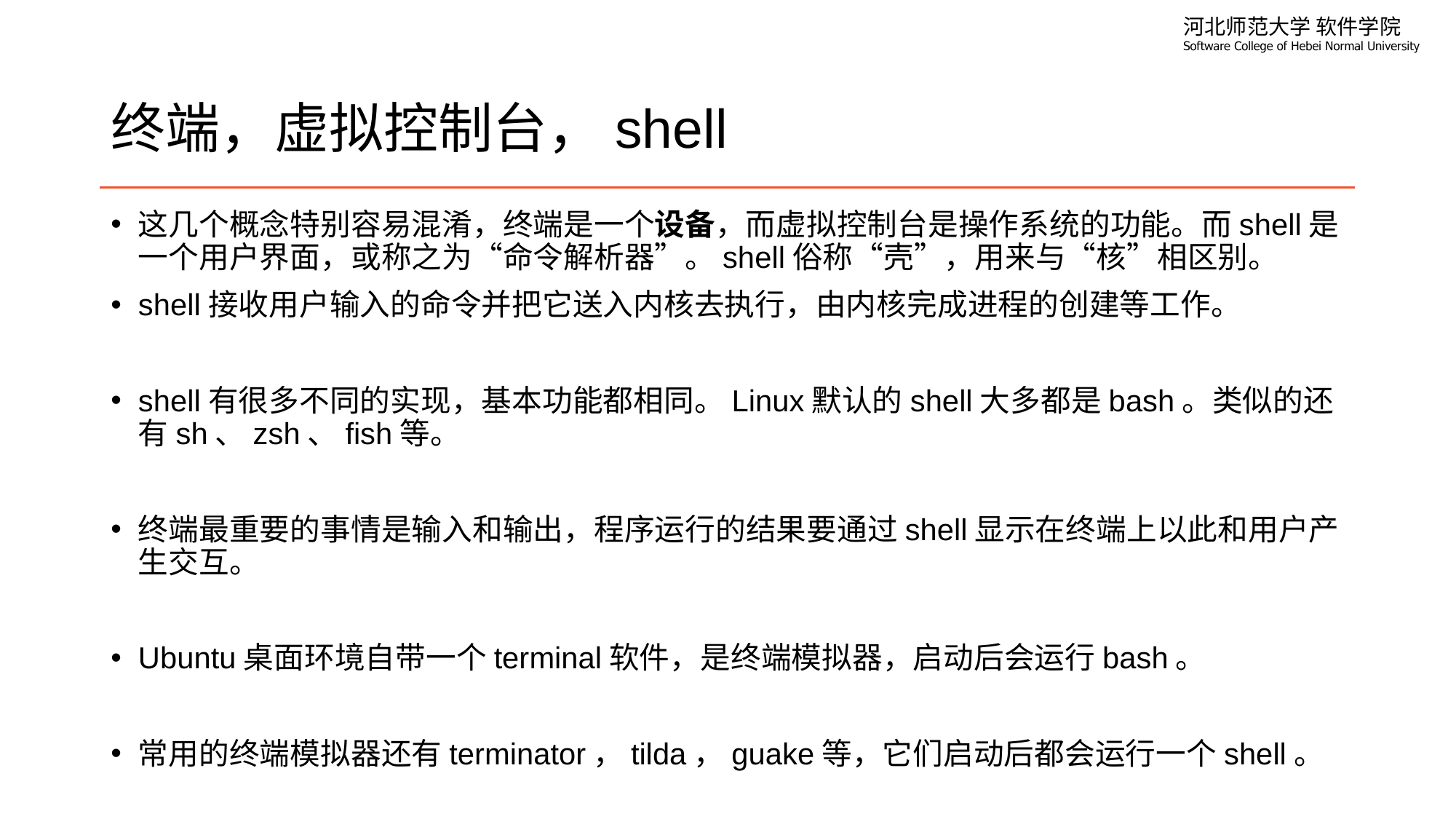

# 终端，虚拟控制台，shell
这几个概念特别容易混淆，终端是一个设备，而虚拟控制台是操作系统的功能。而shell是一个用户界面，或称之为“命令解析器”。shell俗称“壳”，用来与“核”相区别。
shell接收用户输入的命令并把它送入内核去执行，由内核完成进程的创建等工作。

shell有很多不同的实现，基本功能都相同。Linux默认的shell大多都是bash。类似的还有sh、zsh、fish等。

终端最重要的事情是输入和输出，程序运行的结果要通过shell显示在终端上以此和用户产生交互。

Ubuntu桌面环境自带一个terminal软件，是终端模拟器，启动后会运行bash。

常用的终端模拟器还有terminator，tilda，guake等，它们启动后都会运行一个shell。